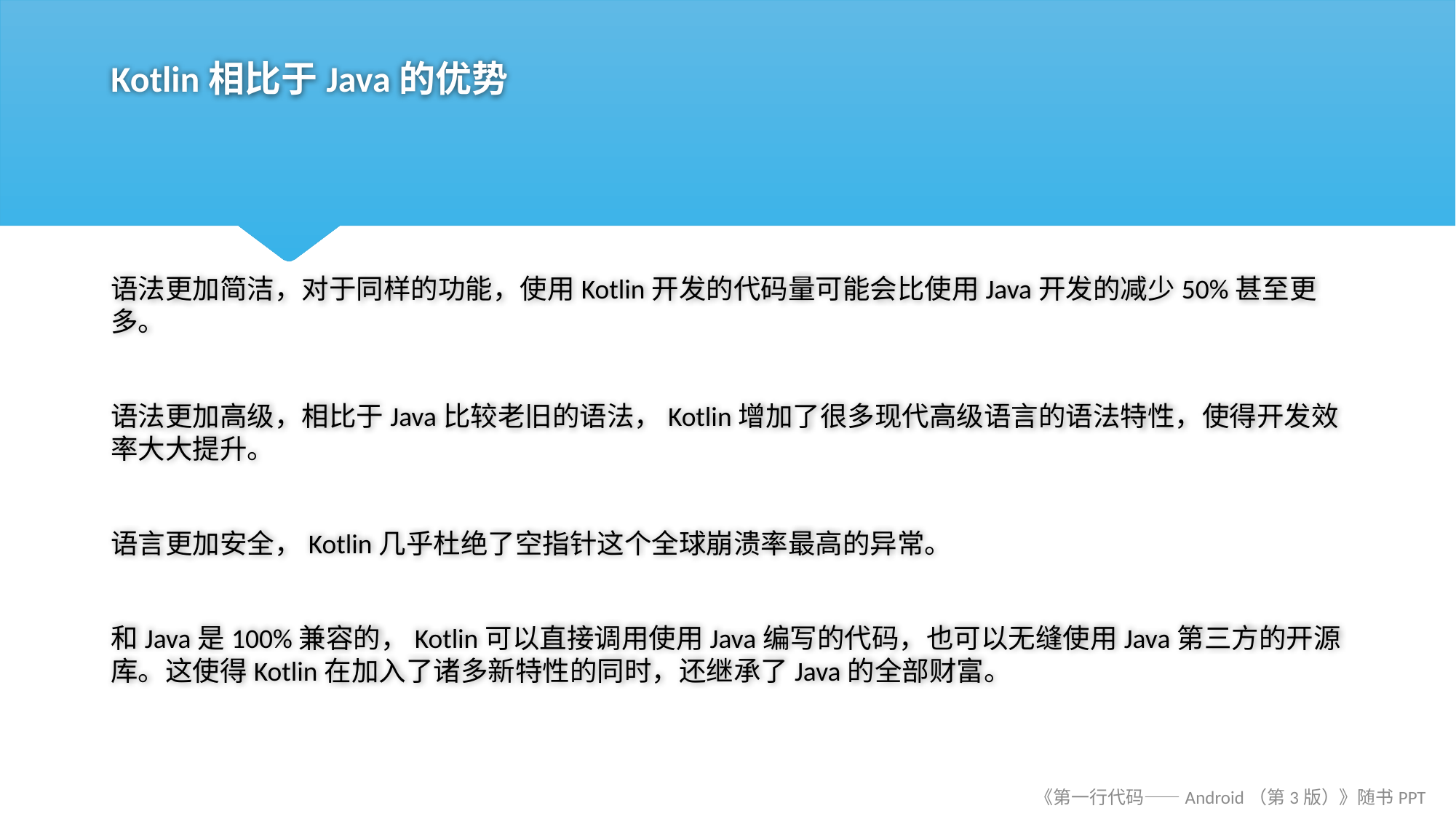

# Kotlin相比于Java的优势
语法更加简洁，对于同样的功能，使用Kotlin开发的代码量可能会比使用Java开发的减少50%甚至更多。

语法更加高级，相比于Java比较老旧的语法，Kotlin增加了很多现代高级语言的语法特性，使得开发效率大大提升。

语言更加安全，Kotlin几乎杜绝了空指针这个全球崩溃率最高的异常。

和Java是100%兼容的，Kotlin可以直接调用使用Java编写的代码，也可以无缝使用Java第三方的开源库。这使得Kotlin在加入了诸多新特性的同时，还继承了Java的全部财富。